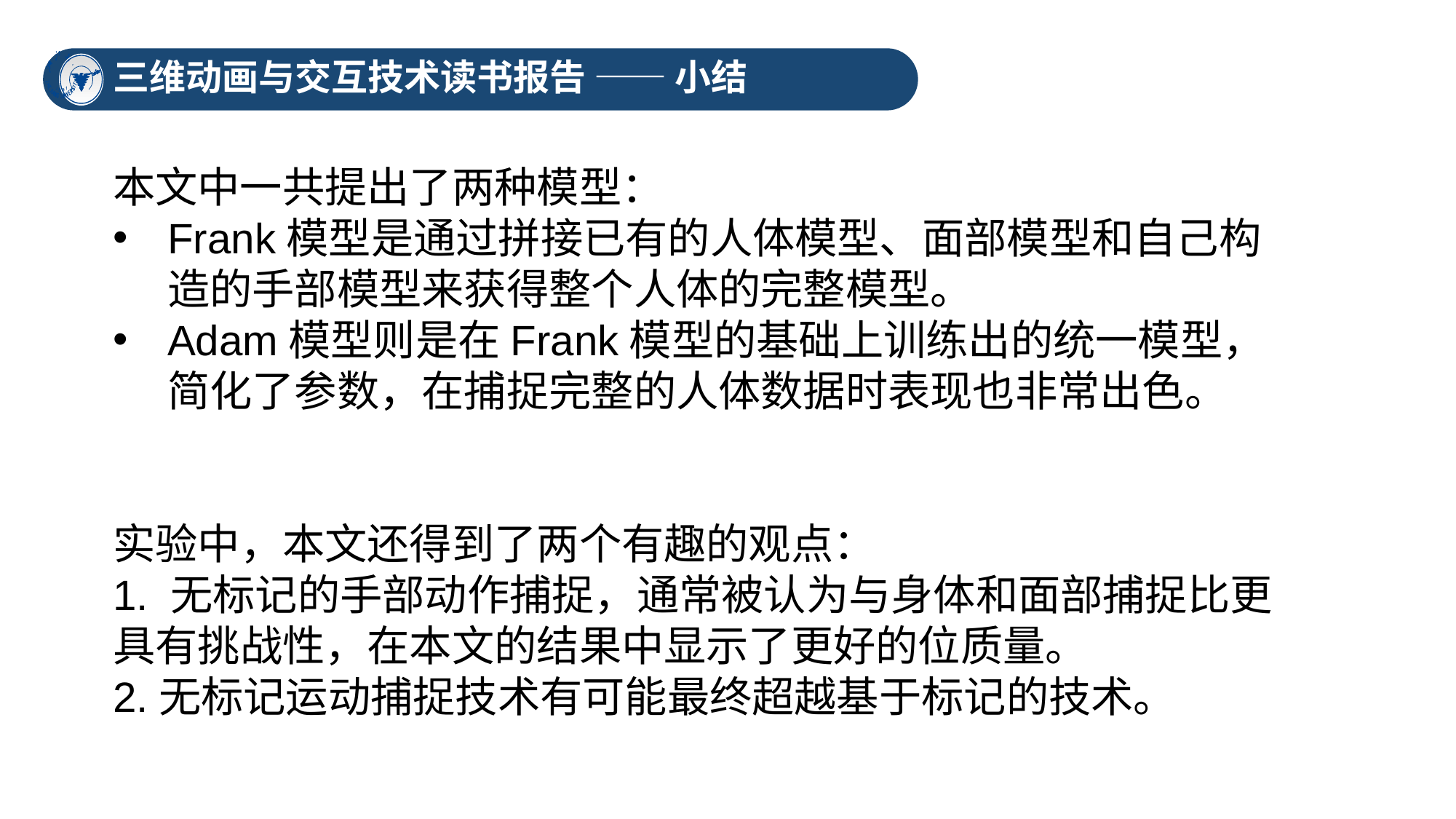

三维动画与交互技术读书报告 —— 小结

本文中一共提出了两种模型：
Frank模型是通过拼接已有的人体模型、面部模型和自己构造的手部模型来获得整个人体的完整模型。
Adam模型则是在Frank模型的基础上训练出的统一模型，简化了参数，在捕捉完整的人体数据时表现也非常出色。

实验中，本文还得到了两个有趣的观点：
1. 无标记的手部动作捕捉，通常被认为与身体和面部捕捉比更具有挑战性，在本文的结果中显示了更好的位质量。
2.无标记运动捕捉技术有可能最终超越基于标记的技术。
Frank模型